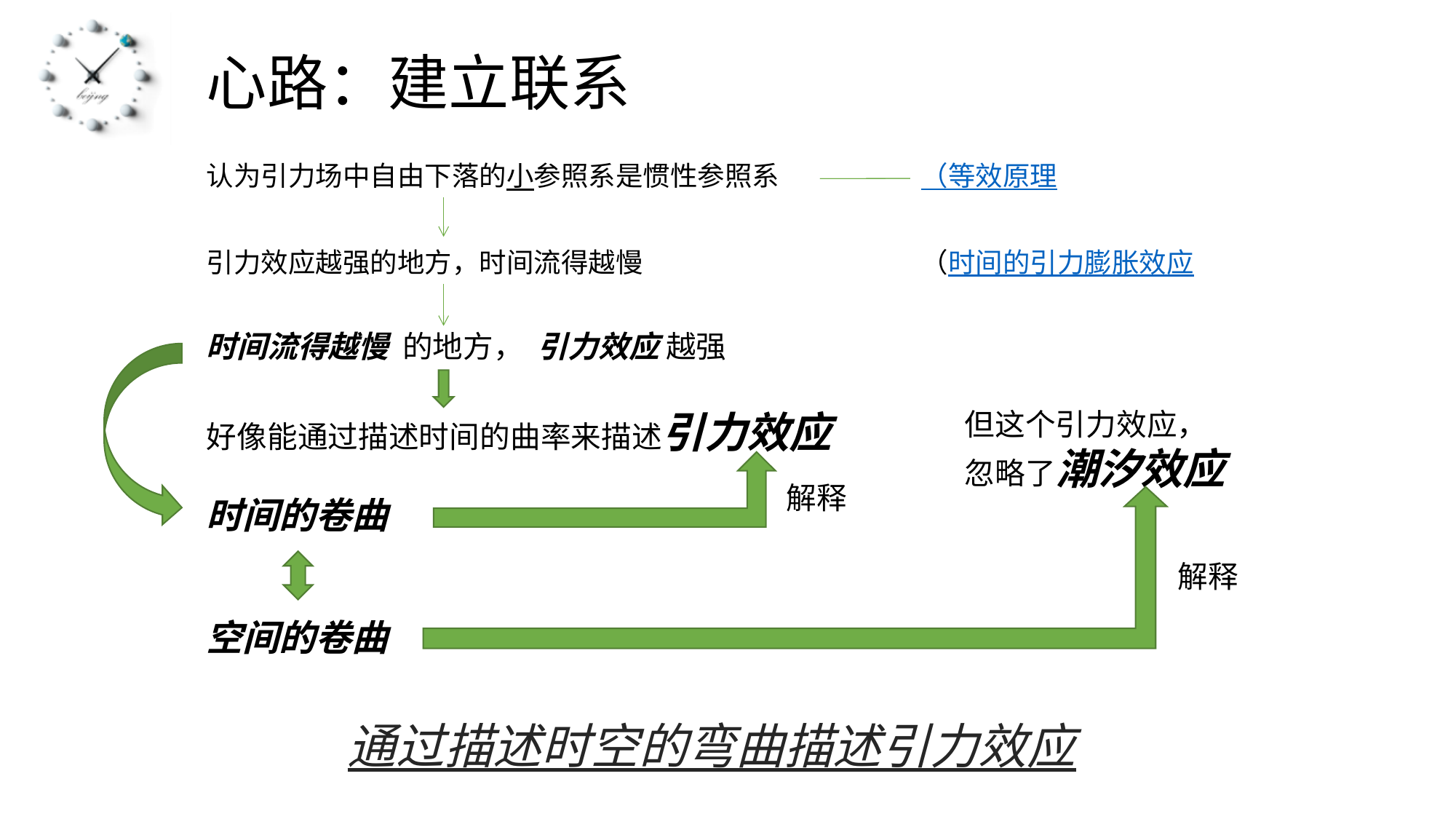

# 心路：建立联系
（等效原理
认为引力场中自由下落的小参照系是惯性参照系
引力效应越强的地方，时间流得越慢
（时间的引力膨胀效应
时间流得越慢  的地方，  引力效应 越强

好像能通过描述时间的曲率来描述引力效应
但这个引力效应，忽略了潮汐效应

解释
时间的卷曲

解释
空间的卷曲
通过描述时空的弯曲描述引力效应